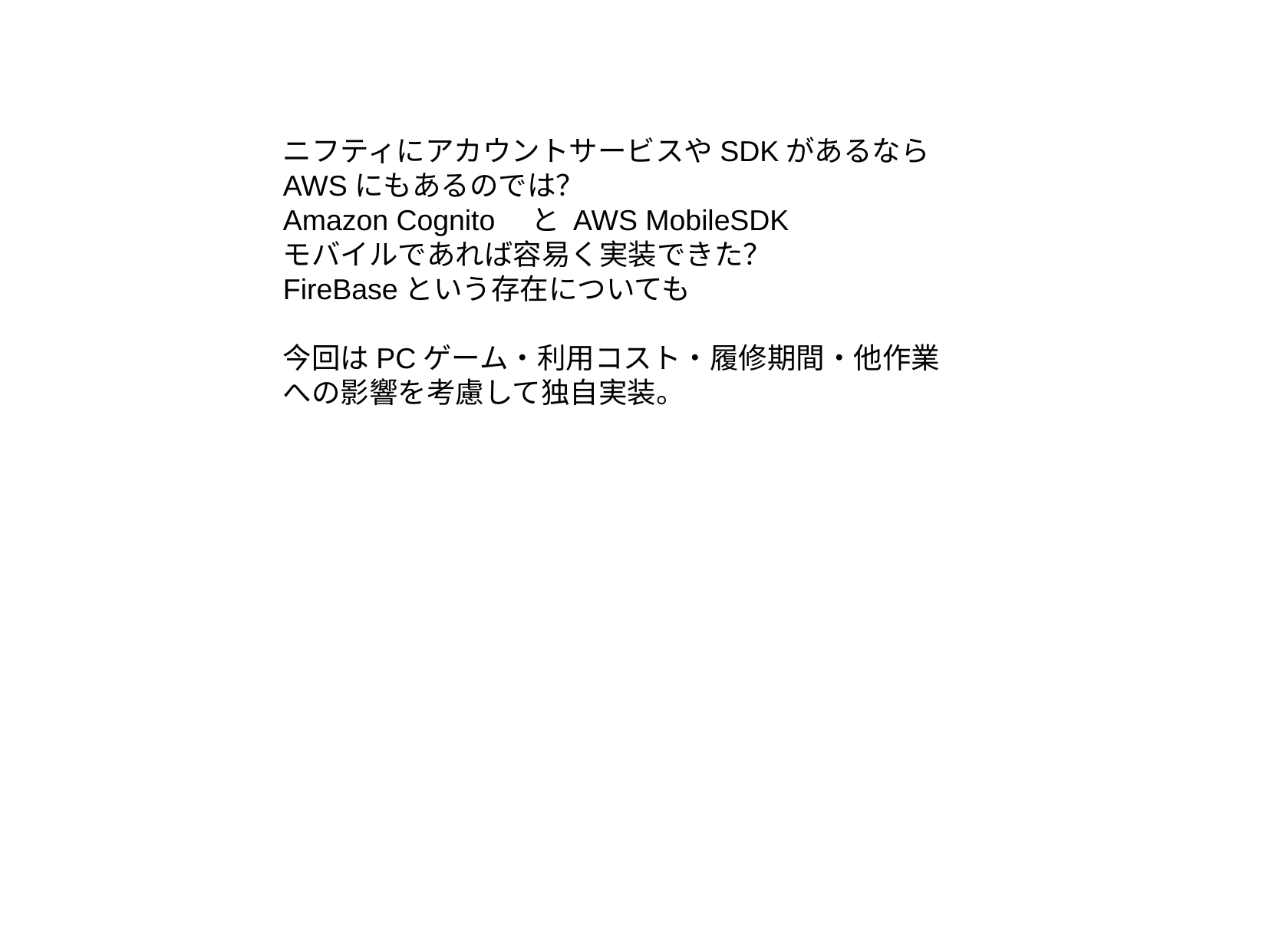

ニフティにアカウントサービスやSDKがあるならAWSにもあるのでは？
Amazon Cognito　と AWS MobileSDK
モバイルであれば容易く実装できた？
FireBaseという存在についても

今回はPCゲーム・利用コスト・履修期間・他作業への影響を考慮して独自実装。